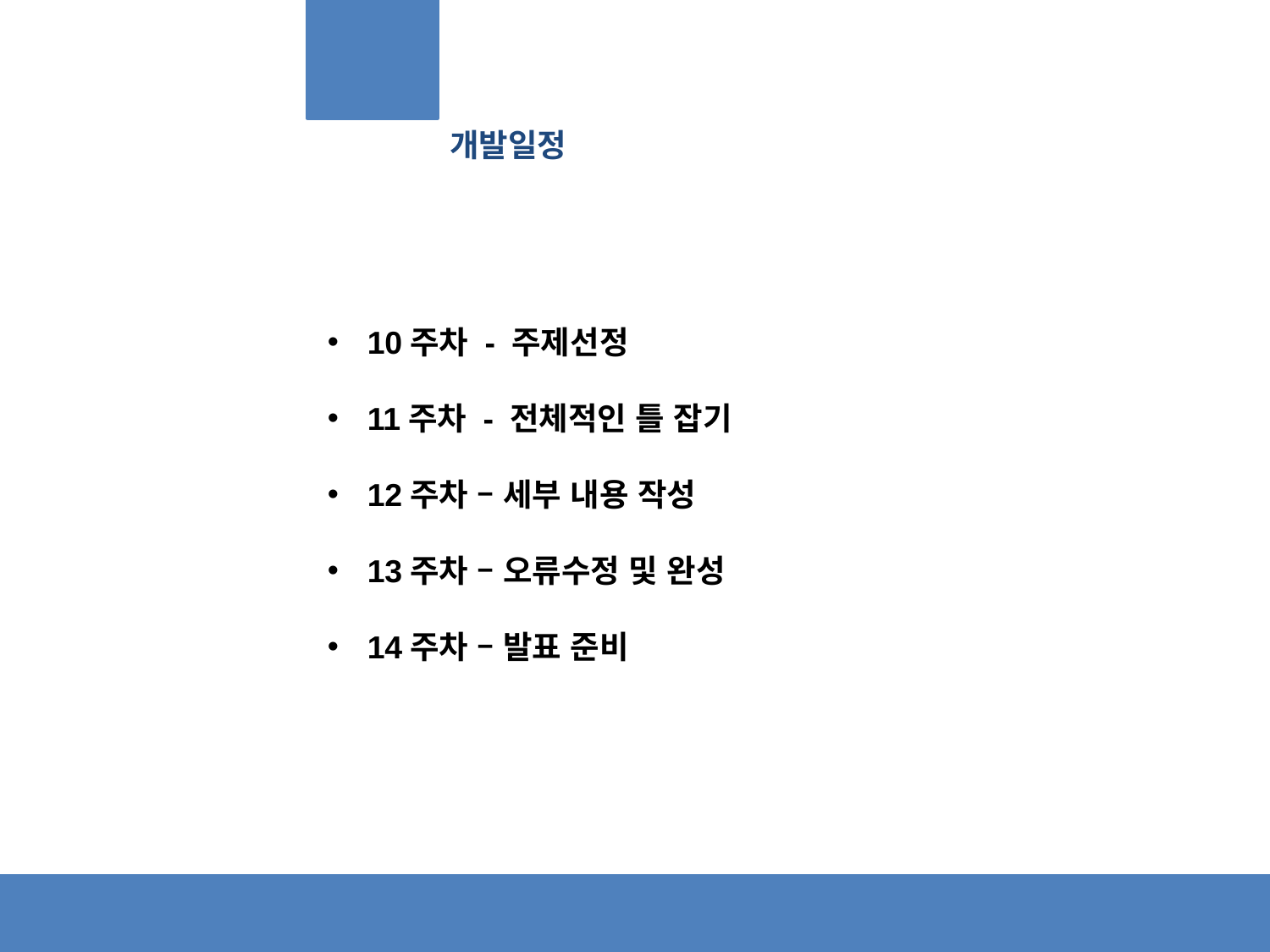

개발일정
10주차 - 주제선정

11주차 - 전체적인 틀 잡기

12주차 – 세부 내용 작성

13주차 – 오류수정 및 완성

14주차 – 발표 준비